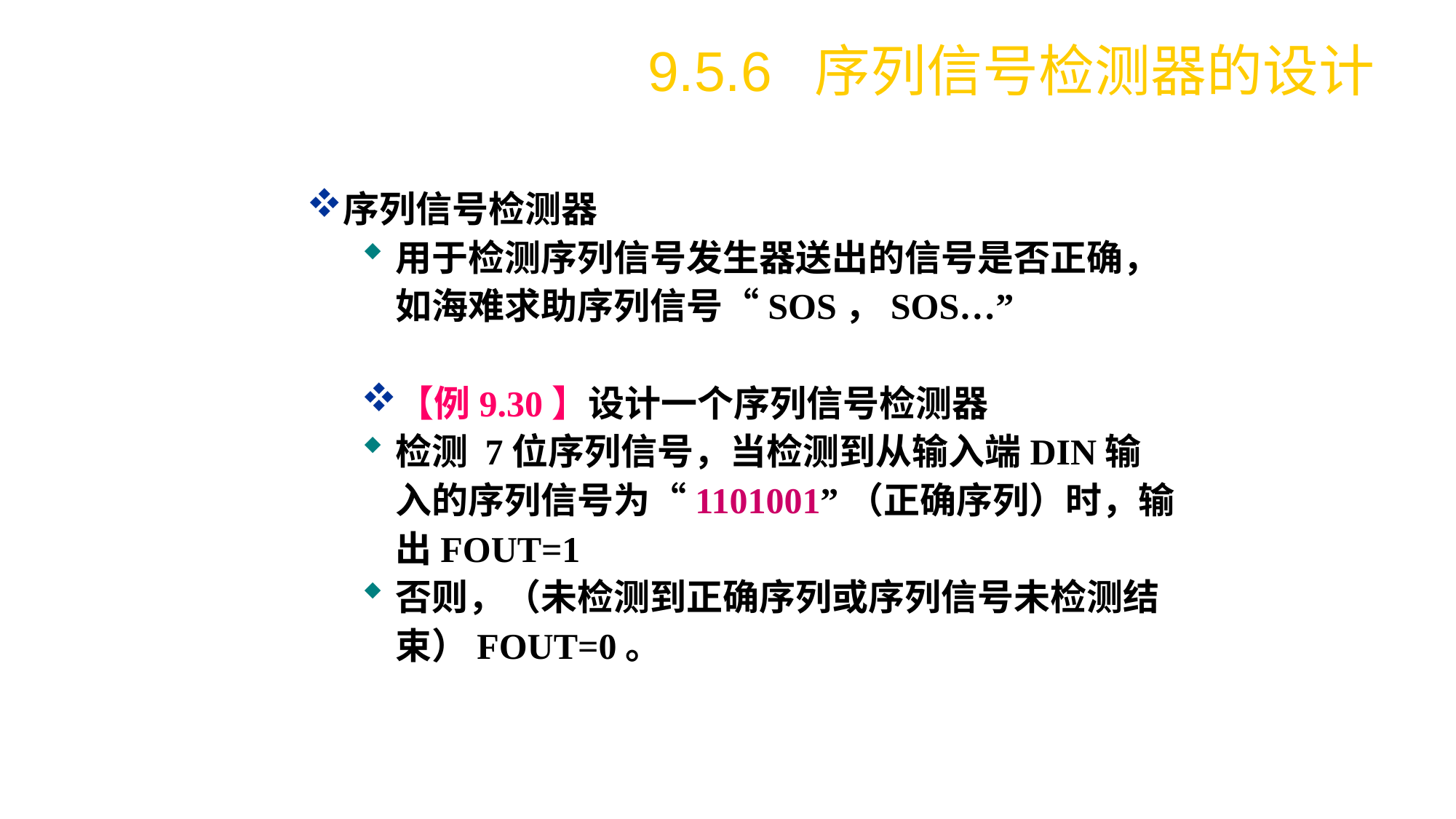

9.5.6  序列信号检测器的设计
序列信号检测器
用于检测序列信号发生器送出的信号是否正确，如海难求助序列信号“SOS，SOS…”

【例9.30】设计一个序列信号检测器
检测 7位序列信号，当检测到从输入端DIN输入的序列信号为“1101001”（正确序列）时，输出FOUT=1
否则，（未检测到正确序列或序列信号未检测结束）FOUT=0。